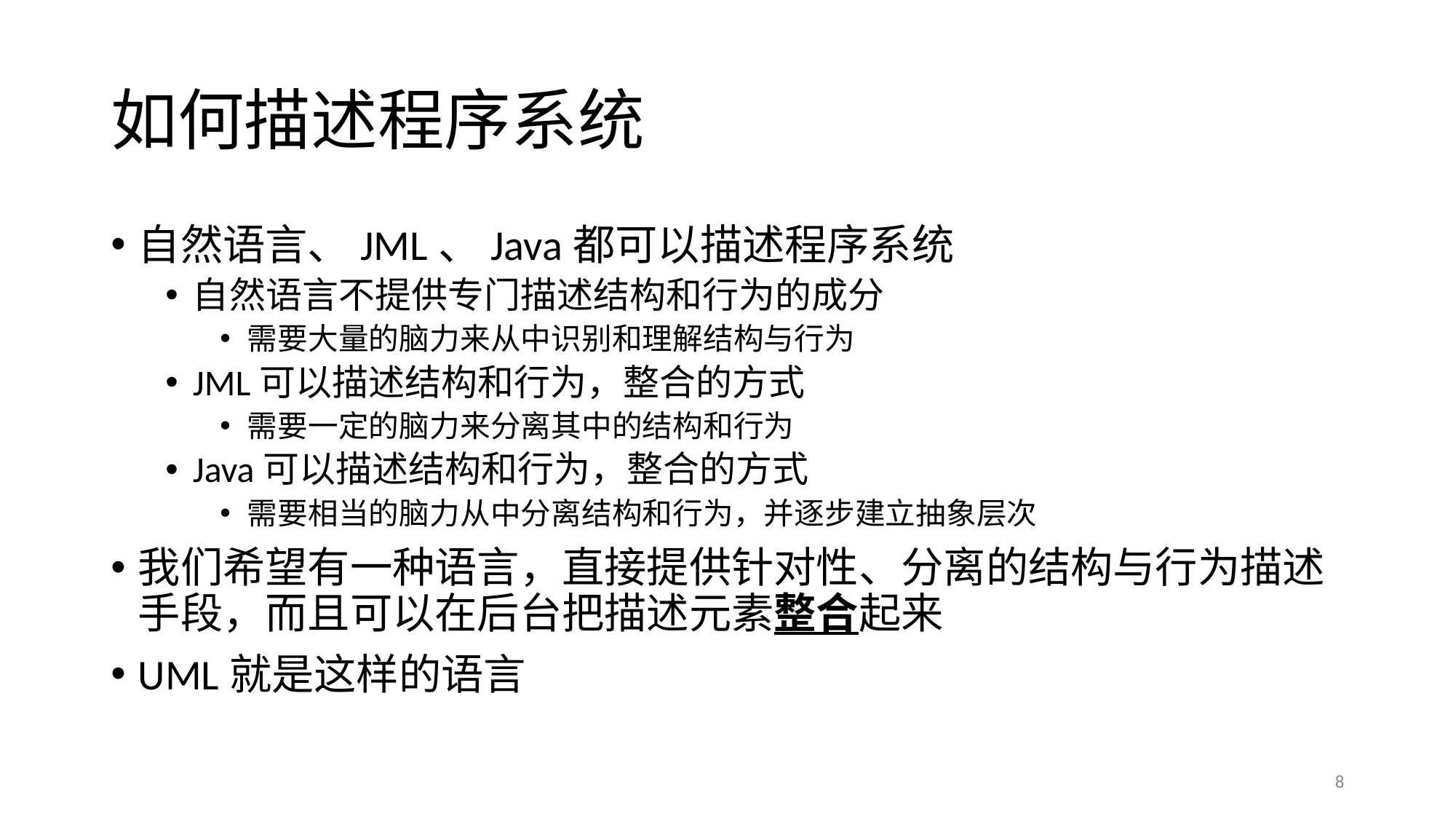

# 如何描述程序系统
自然语言、JML、Java都可以描述程序系统
自然语言不提供专门描述结构和行为的成分
需要大量的脑力来从中识别和理解结构与行为
JML可以描述结构和行为，整合的方式
需要一定的脑力来分离其中的结构和行为
Java可以描述结构和行为，整合的方式
需要相当的脑力从中分离结构和行为，并逐步建立抽象层次
我们希望有一种语言，直接提供针对性、分离的结构与行为描述手段，而且可以在后台把描述元素整合起来
UML就是这样的语言
8